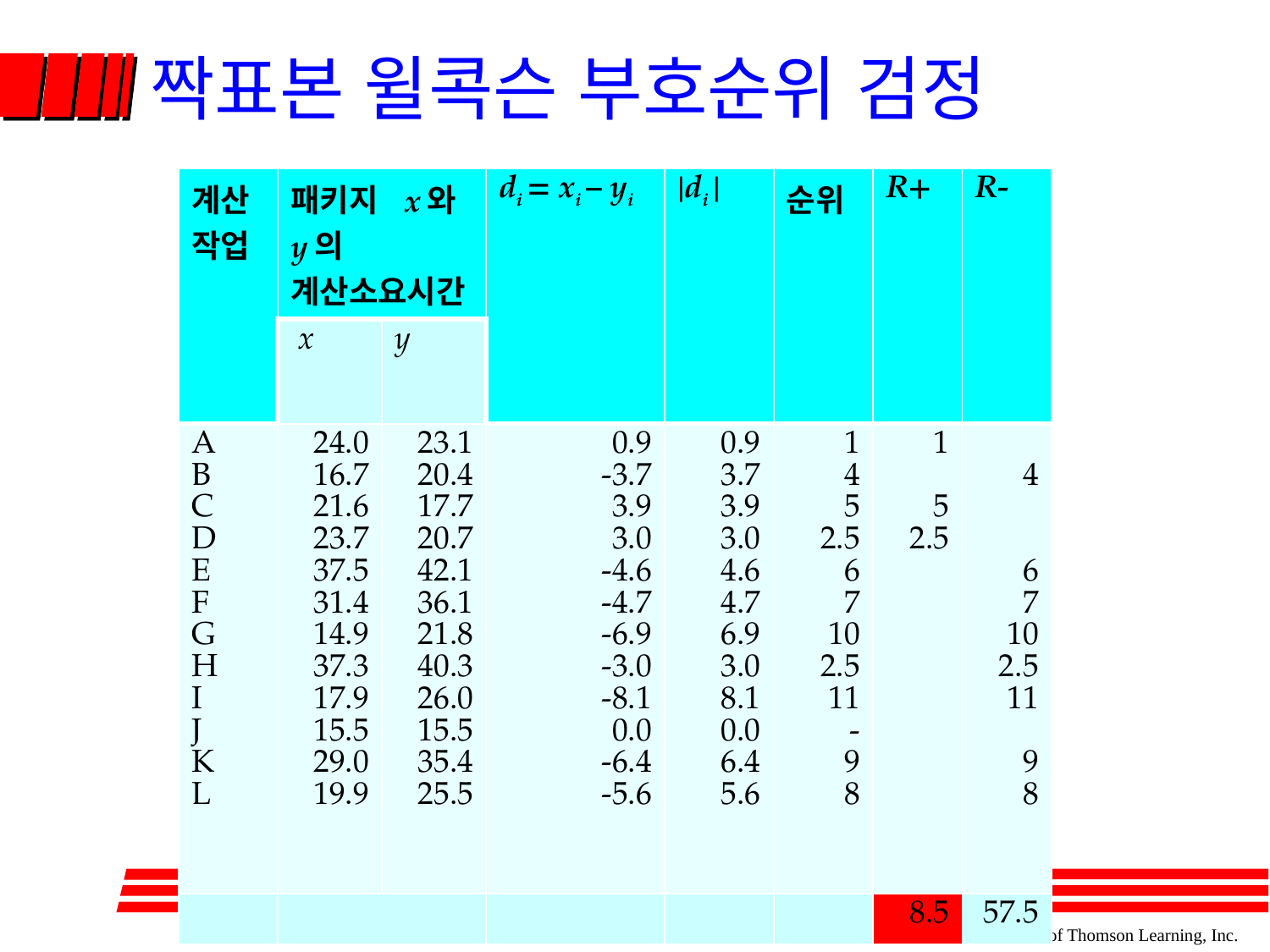

# 짝표본 윌콕슨 부호순위 검정
| 계산작업 | 패키지 x와 y의 계산소요시간 |  | di = xi – yi | |di | | 순위 | R+ | R- |
| --- | --- | --- | --- | --- | --- | --- | --- |
|  | x | y |  |  |  |  |  |
| A B C D E F G H I J K L | 24.0 16.7 21.6 23.7 37.5 31.4 14.9 37.3 17.9 15.5 29.0 19.9 | 23.1 20.4 17.7 20.7 42.1 36.1 21.8 40.3 26.0 15.5 35.4 25.5 | 0.9 -3.7 3.9 3.0 -4.6 -4.7 -6.9 -3.0 -8.1 0.0 -6.4 -5.6 | 0.9 3.7 3.9 3.0 4.6 4.7 6.9 3.0 8.1 0.0 6.4 5.6 | 1 4 5 2.5 6 7 10 2.5 11 - 9 8 | 1 5 2.5 | 4 6 7 10 2.5 11 9 8 |
|  |  |  |  |  |  | 8.5 | 57.5 |